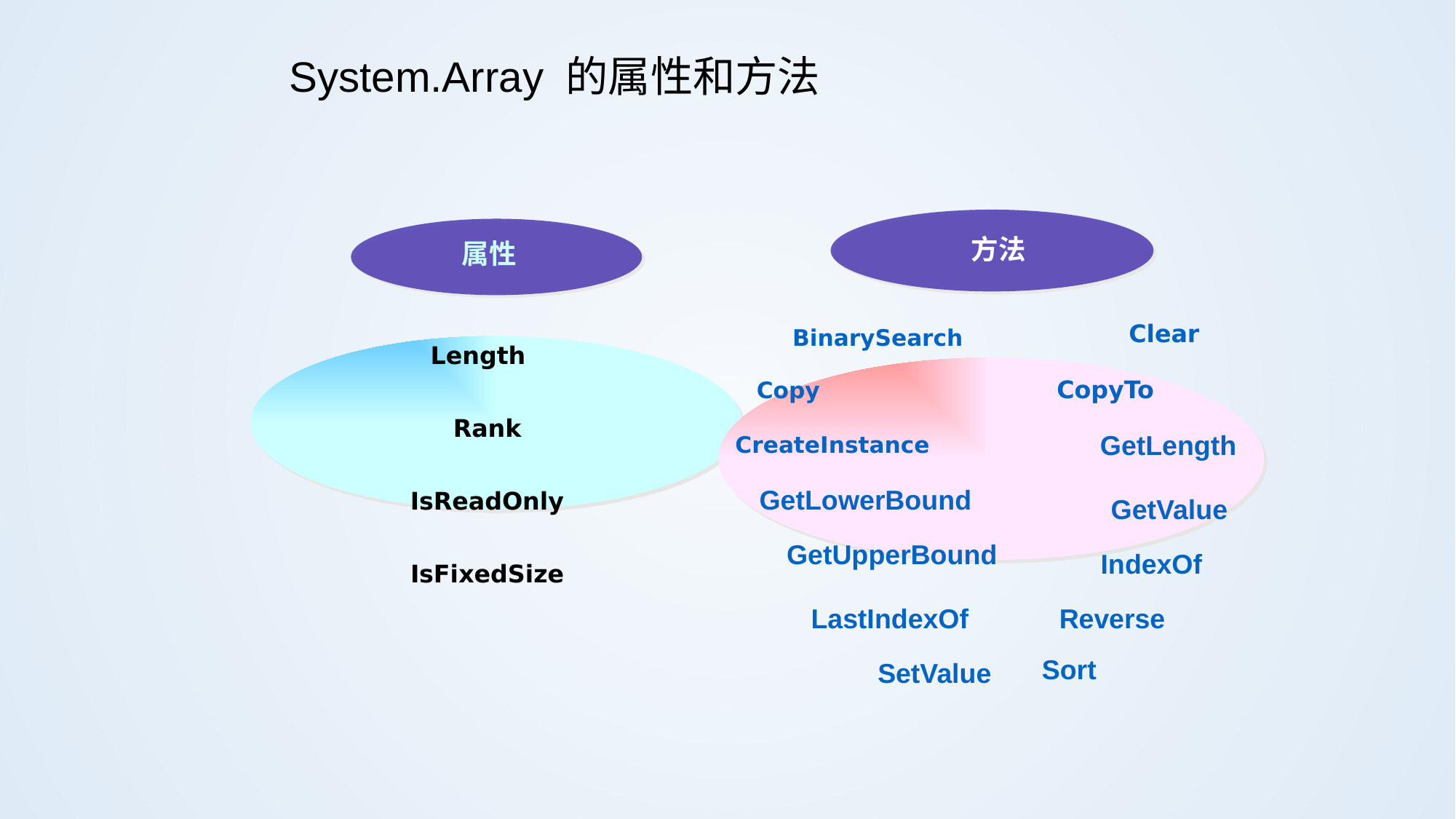

# System.Array 的属性和方法

方法

属性
Clear
BinarySearch
Length

Copy
CopyTo

Rank
CreateInstance
GetLength
IsReadOnly
GetLowerBound
GetValue
GetUpperBound
IsFixedSize
IndexOf
LastIndexOf
Reverse
Sort
SetValue